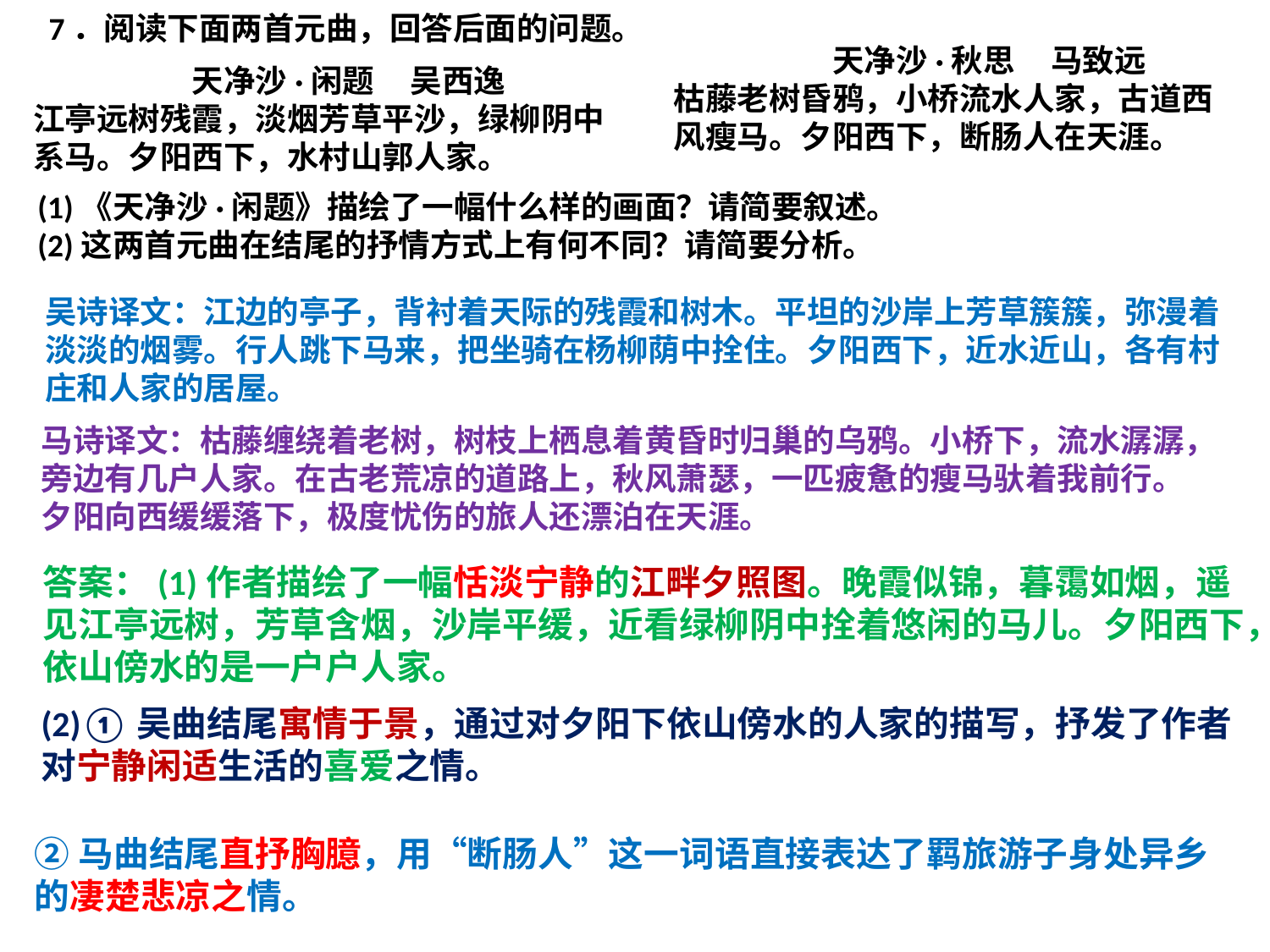

7．阅读下面两首元曲，回答后面的问题。
                     天净沙·秋思     马致远
枯藤老树昏鸦，小桥流水人家，古道西风瘦马。夕阳西下，断肠人在天涯。
                     天净沙·闲题     吴西逸
江亭远树残霞，淡烟芳草平沙，绿柳阴中系马。夕阳西下，水村山郭人家。
(1)《天净沙·闲题》描绘了一幅什么样的画面？请简要叙述。
(2)这两首元曲在结尾的抒情方式上有何不同？请简要分析。
吴诗译文：江边的亭子，背衬着天际的残霞和树木。平坦的沙岸上芳草簇簇，弥漫着淡淡的烟雾。行人跳下马来，把坐骑在杨柳荫中拴住。夕阳西下，近水近山，各有村庄和人家的居屋。
马诗译文：枯藤缠绕着老树，树枝上栖息着黄昏时归巢的乌鸦。小桥下，流水潺潺，旁边有几户人家。在古老荒凉的道路上，秋风萧瑟，一匹疲惫的瘦马驮着我前行。夕阳向西缓缓落下，极度忧伤的旅人还漂泊在天涯。
答案：(1)作者描绘了一幅恬淡宁静的江畔夕照图。晚霞似锦，暮霭如烟，遥见江亭远树，芳草含烟，沙岸平缓，近看绿柳阴中拴着悠闲的马儿。夕阳西下，依山傍水的是一户户人家。
(2)①吴曲结尾寓情于景，通过对夕阳下依山傍水的人家的描写，抒发了作者对宁静闲适生活的喜爱之情。
②马曲结尾直抒胸臆，用“断肠人”这一词语直接表达了羁旅游子身处异乡的凄楚悲凉之情。